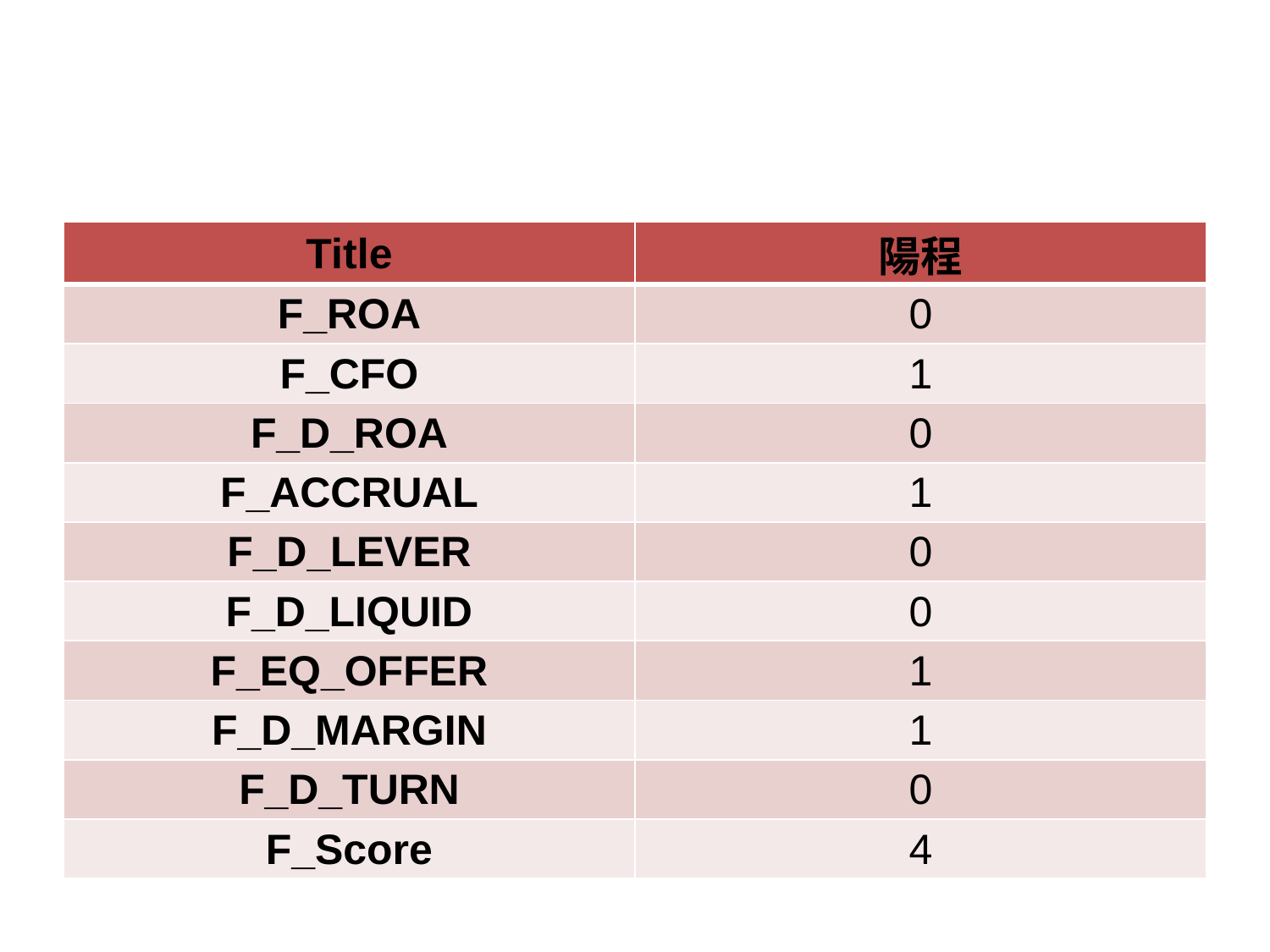

#
| Title | 陽程 |
| --- | --- |
| F\_ROA | 0 |
| F\_CFO | 1 |
| F\_D\_ROA | 0 |
| F\_ACCRUAL | 1 |
| F\_D\_LEVER | 0 |
| F\_D\_LIQUID | 0 |
| F\_EQ\_OFFER | 1 |
| F\_D\_MARGIN | 1 |
| F\_D\_TURN | 0 |
| F\_Score | 4 |